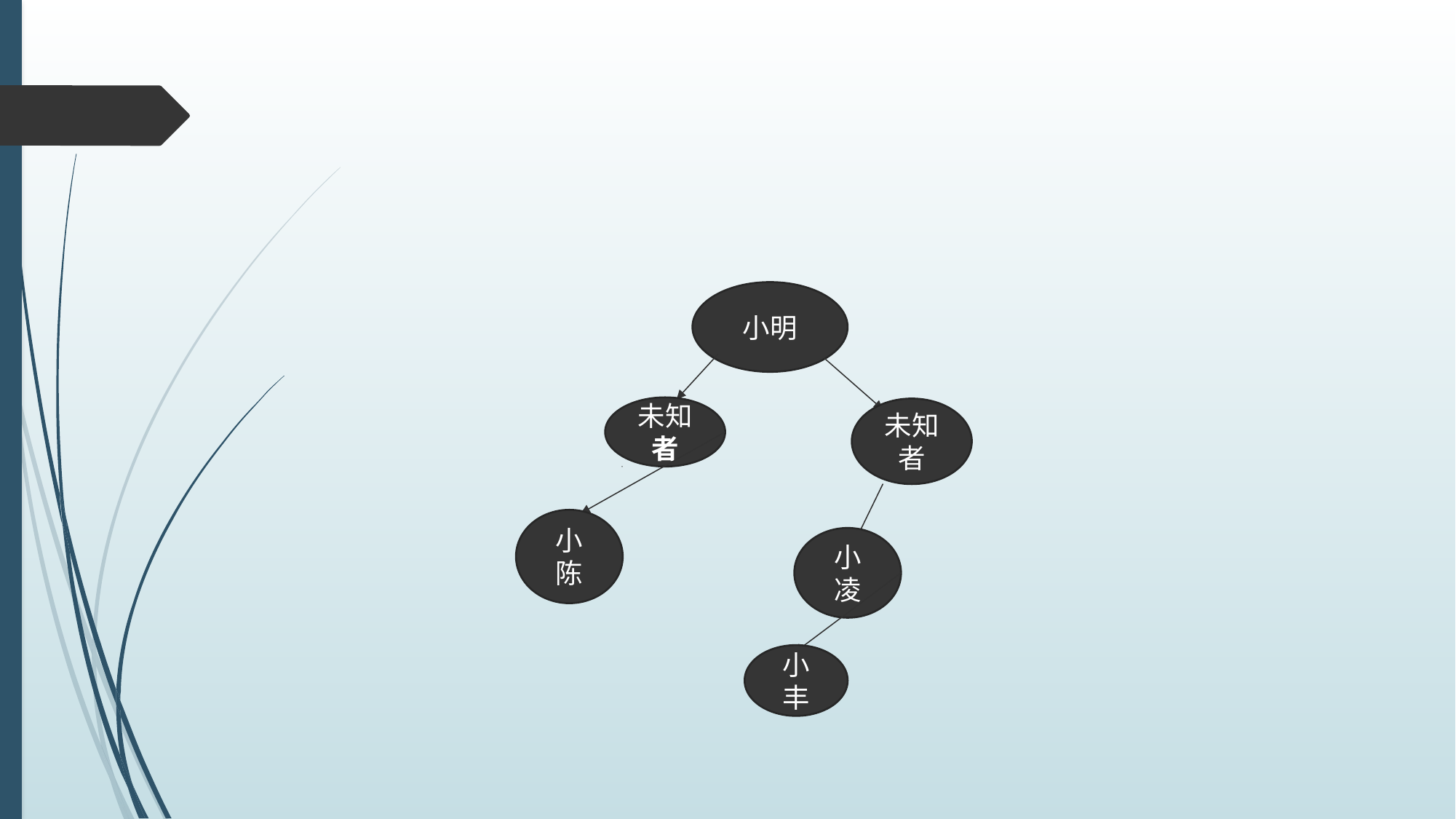

#

小明
未知者
未知者
小陈
小凌
小丰